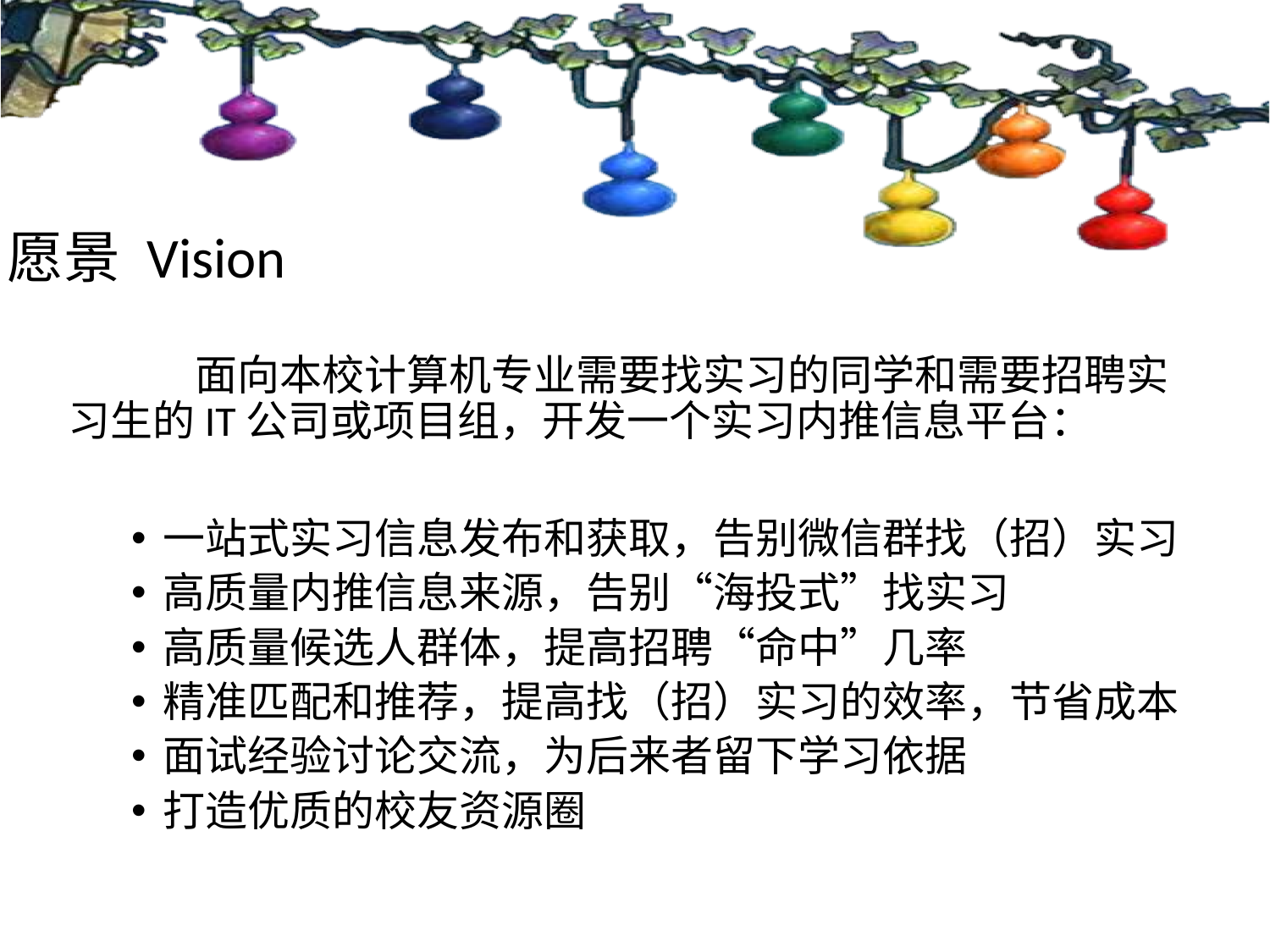

愿景 Vision
	面向本校计算机专业需要找实习的同学和需要招聘实习生的IT公司或项目组，开发一个实习内推信息平台：

一站式实习信息发布和获取，告别微信群找（招）实习
高质量内推信息来源，告别“海投式”找实习
高质量候选人群体，提高招聘“命中”几率
精准匹配和推荐，提高找（招）实习的效率，节省成本
面试经验讨论交流，为后来者留下学习依据
打造优质的校友资源圈